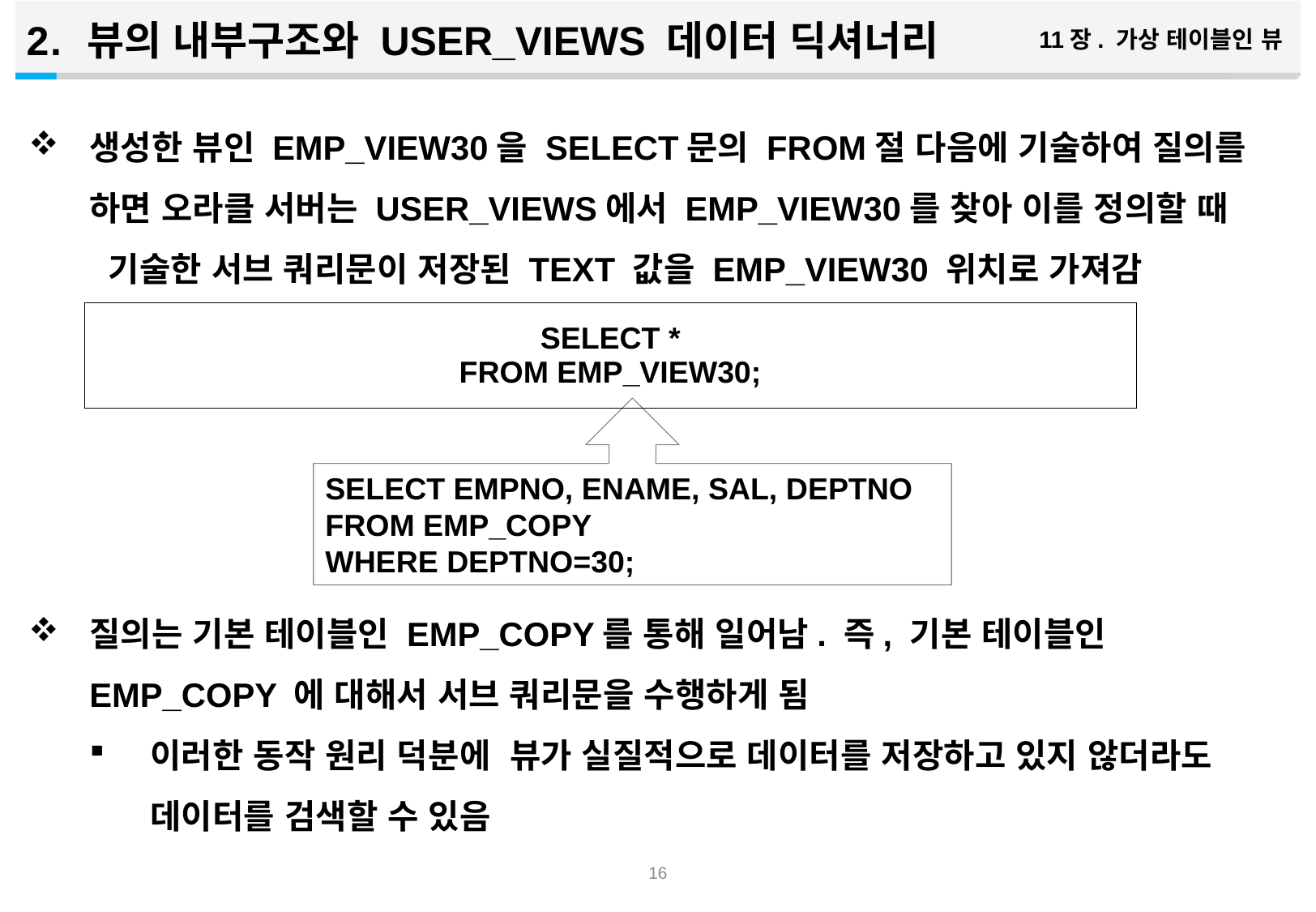

뷰의 내부구조와 USER_VIEWS 데이터 딕셔너리
11장. 가상 테이블인 뷰
생성한 뷰인 EMP_VIEW30을 SELECT문의 FROM절 다음에 기술하여 질의를  하면 오라클 서버는 USER_VIEWS에서 EMP_VIEW30를 찾아 이를 정의할 때         기술한 서브 쿼리문이 저장된 TEXT 값을 EMP_VIEW30 위치로 가져감

질의는 기본 테이블인 EMP_COPY를 통해 일어남. 즉, 기본 테이블인 EMP_COPY 에 대해서 서브 쿼리문을 수행하게 됨
이러한 동작 원리 덕분에  뷰가 실질적으로 데이터를 저장하고 있지 않더라도 데이터를 검색할 수 있음
| SELECT \* FROM EMP\_VIEW30; |
| --- |
SELECT EMPNO, ENAME, SAL, DEPTNO
FROM EMP_COPY
WHERE DEPTNO=30;
16